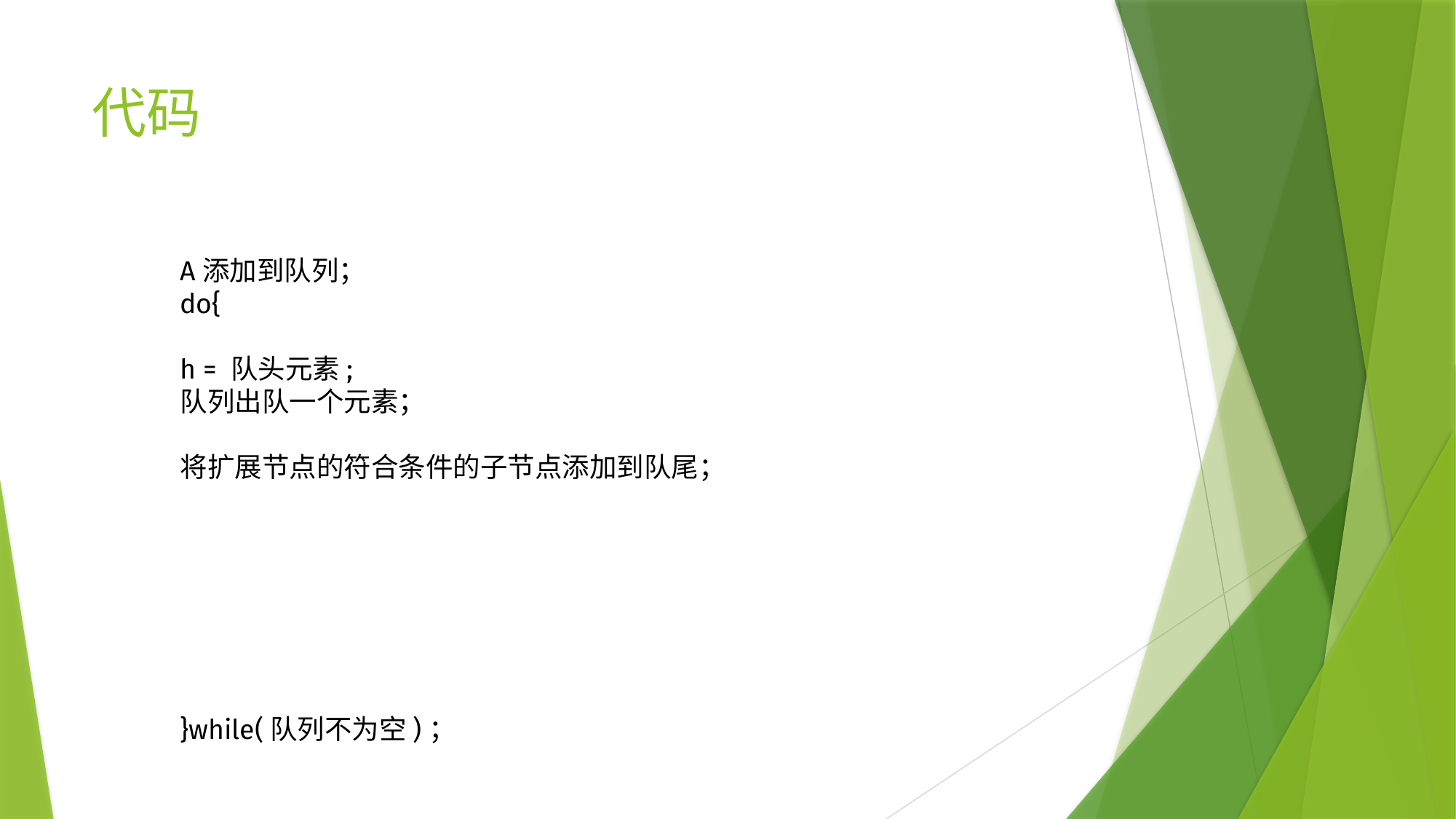

# 代码
A添加到队列；
do{

h = 队头元素;
队列出队一个元素；

将扩展节点的符合条件的子节点添加到队尾；

}while(队列不为空)；